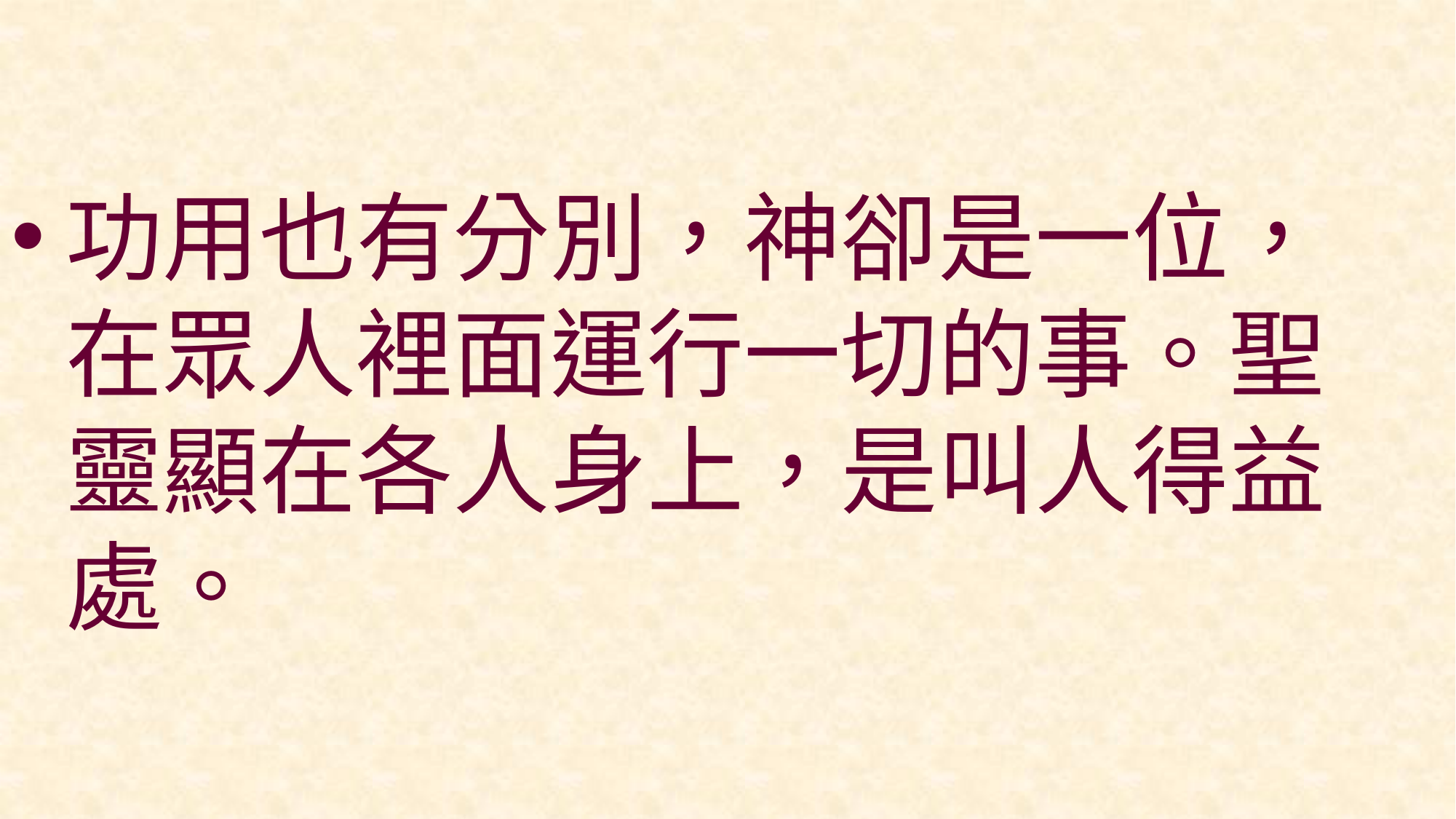

功用也有分別，神卻是一位，在眾人裡面運行一切的事。聖靈顯在各人身上，是叫人得益處。